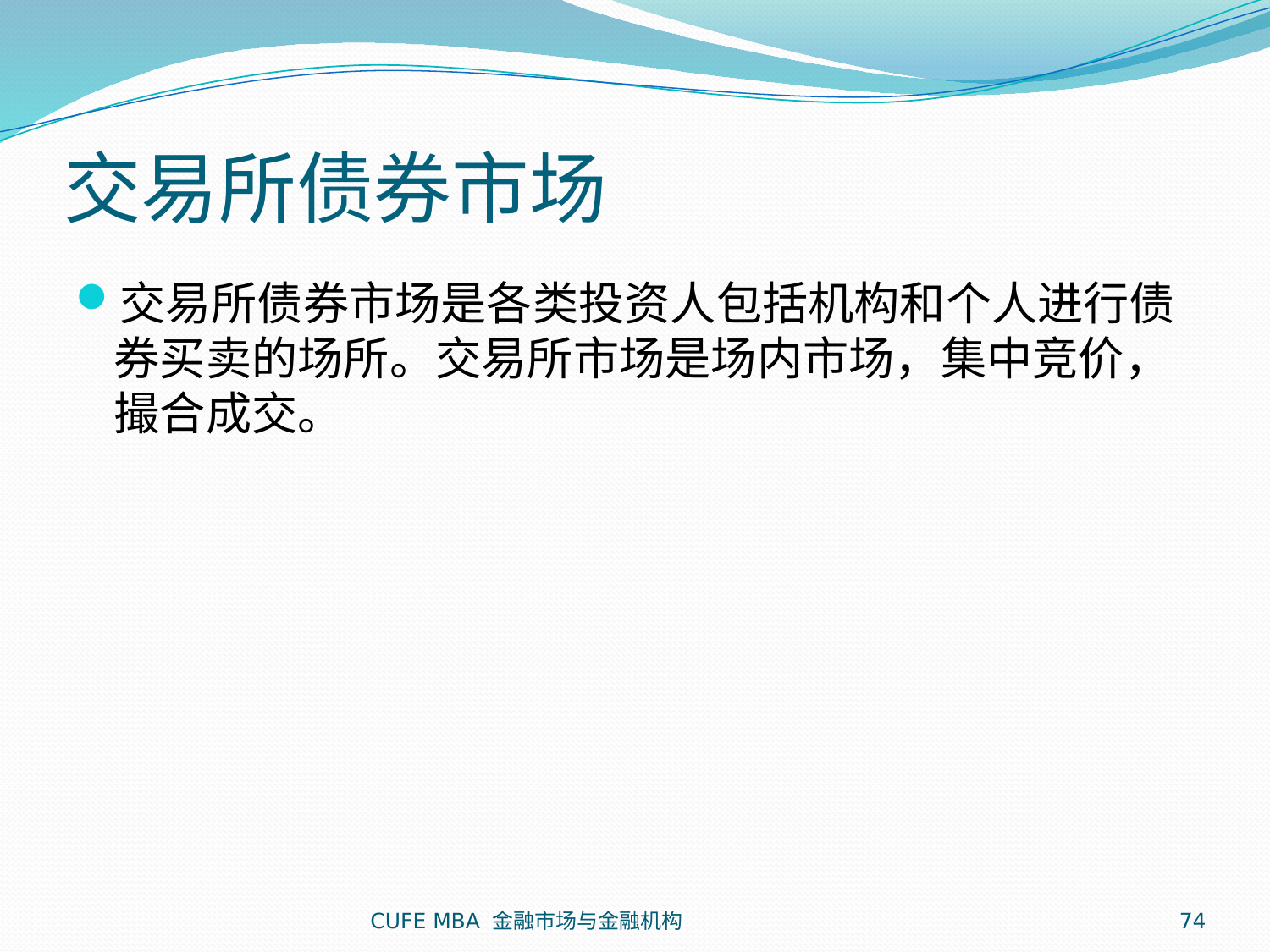

# 交易所债券市场
交易所债券市场是各类投资人包括机构和个人进行债券买卖的场所。交易所市场是场内市场，集中竞价，撮合成交。
CUFE MBA 金融市场与金融机构
74